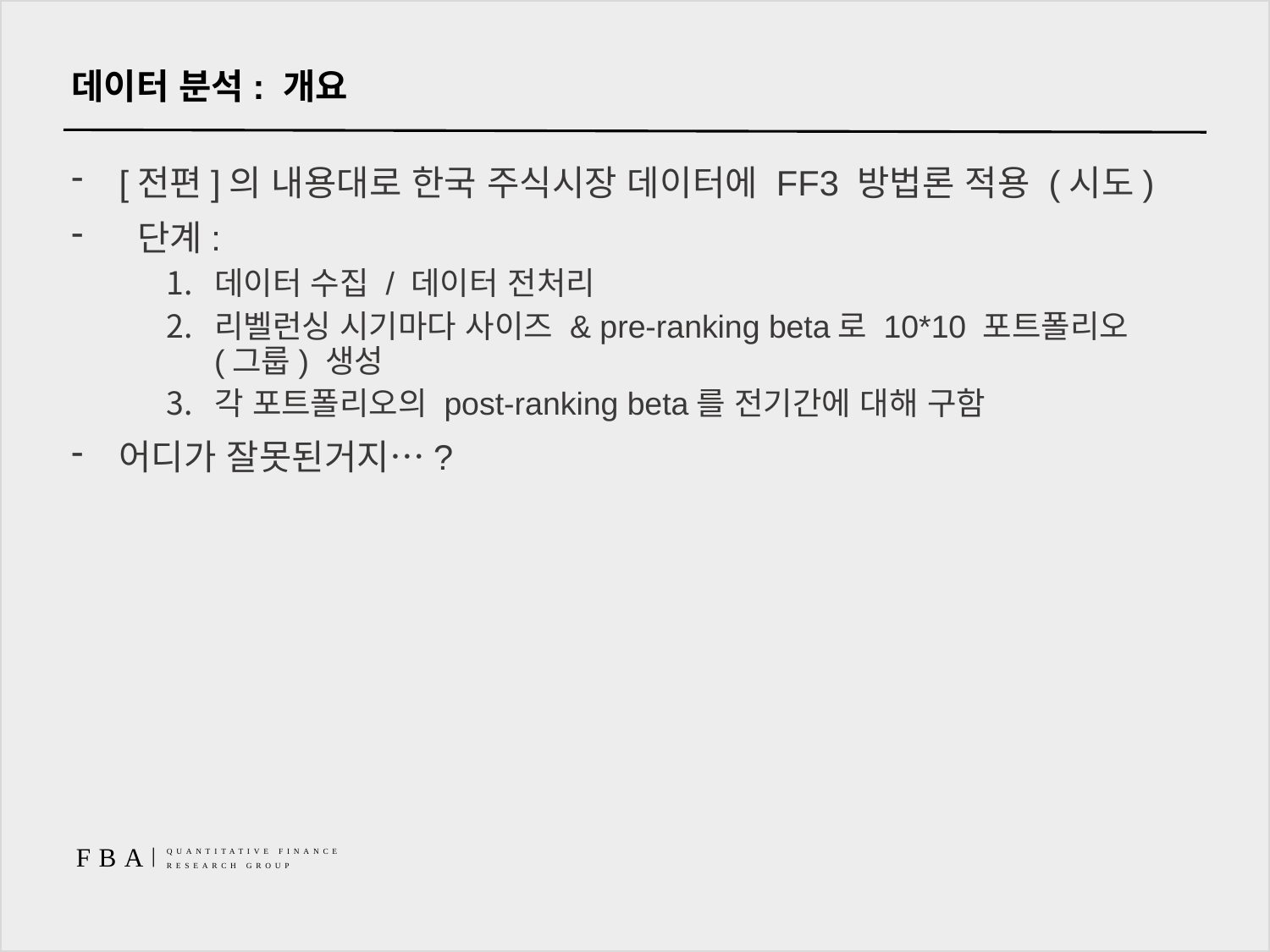

# 데이터 분석: 개요
[전편]의 내용대로 한국 주식시장 데이터에 FF3 방법론 적용 (시도)
 단계:
데이터 수집 / 데이터 전처리
리벨런싱 시기마다 사이즈 & pre-ranking beta로 10*10 포트폴리오(그룹) 생성
각 포트폴리오의 post-ranking beta를 전기간에 대해 구함
어디가 잘못된거지…?